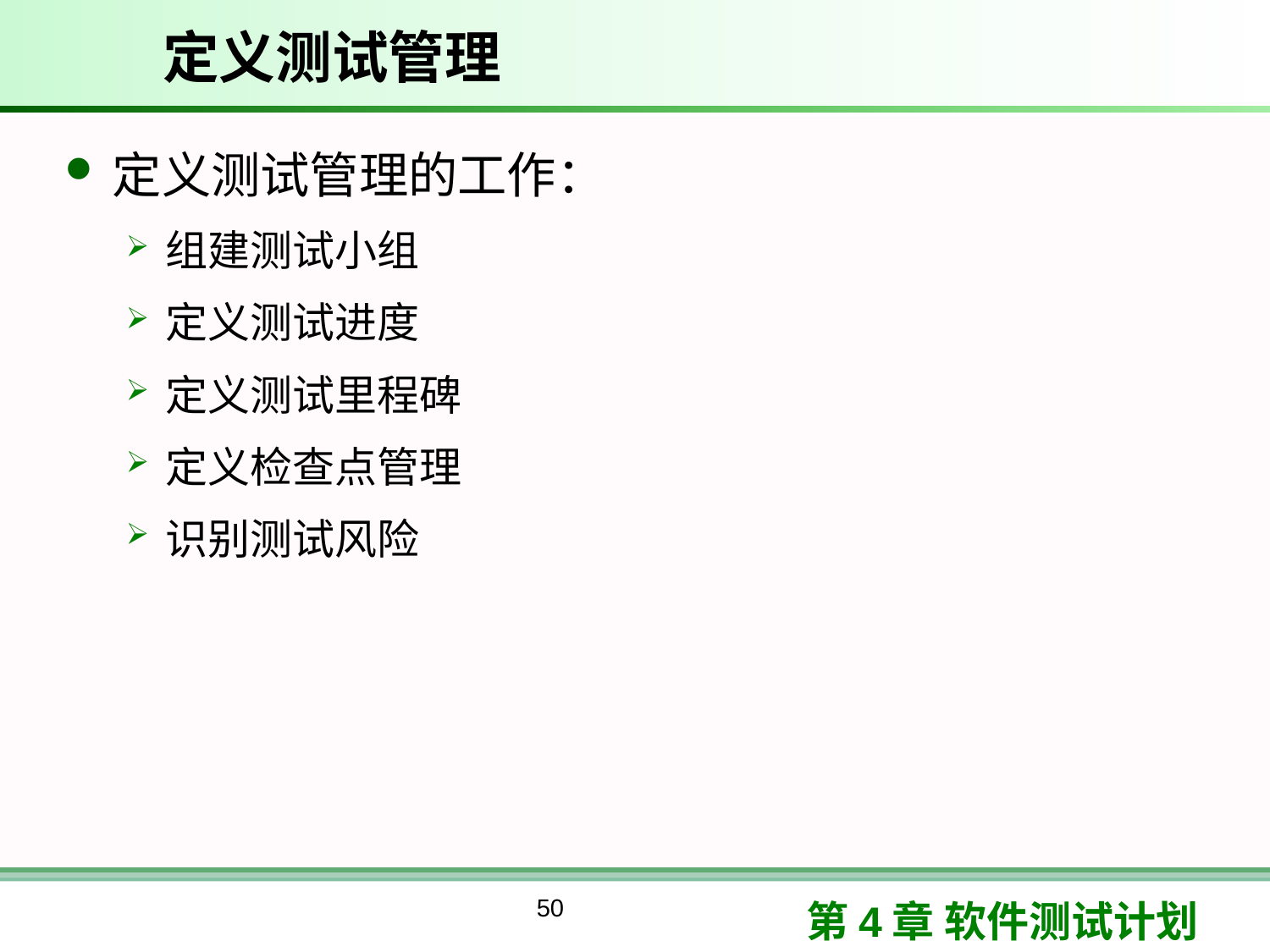

# 定义测试管理
定义测试管理的工作：
组建测试小组
定义测试进度
定义测试里程碑
定义检查点管理
识别测试风险
50